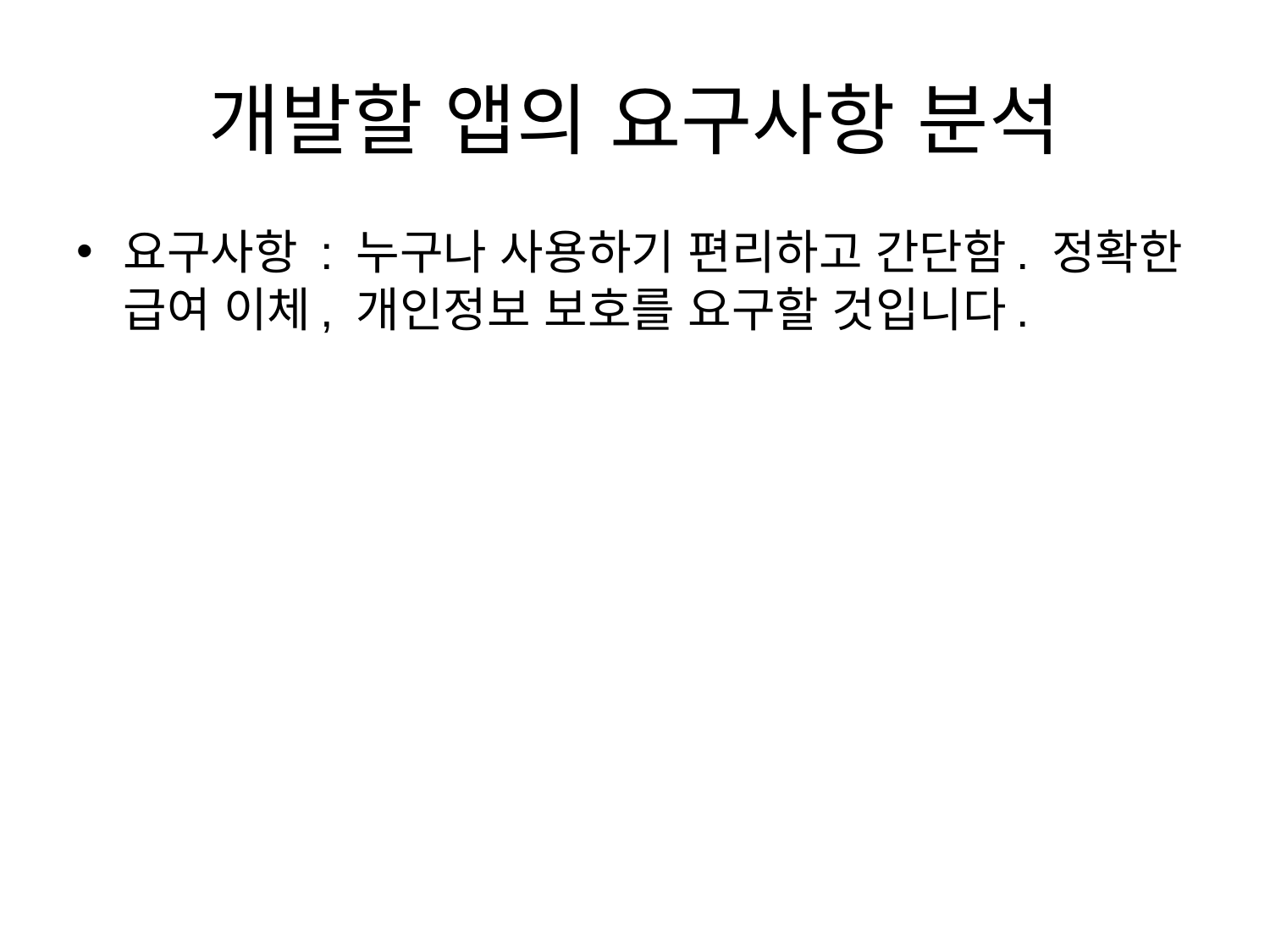

# 개발할 앱의 요구사항 분석
요구사항 : 누구나 사용하기 편리하고 간단함. 정확한 급여 이체, 개인정보 보호를 요구할 것입니다.